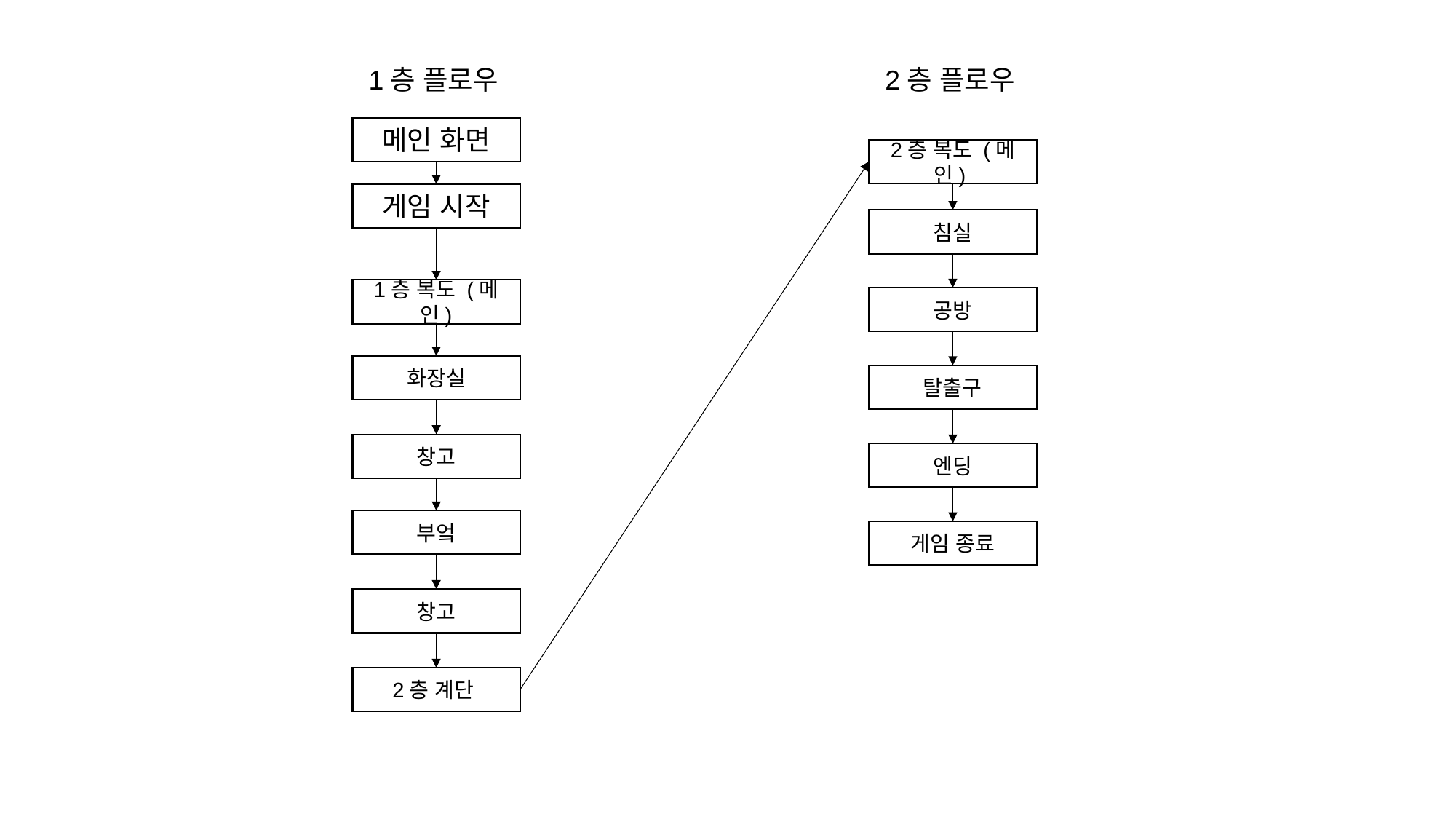

1층 플로우
2층 플로우
메인 화면
2층 복도 (메인)
게임 시작
침실
1층 복도 (메인)
공방
화장실
탈출구
창고
엔딩
부엌
게임 종료
창고
2층 계단